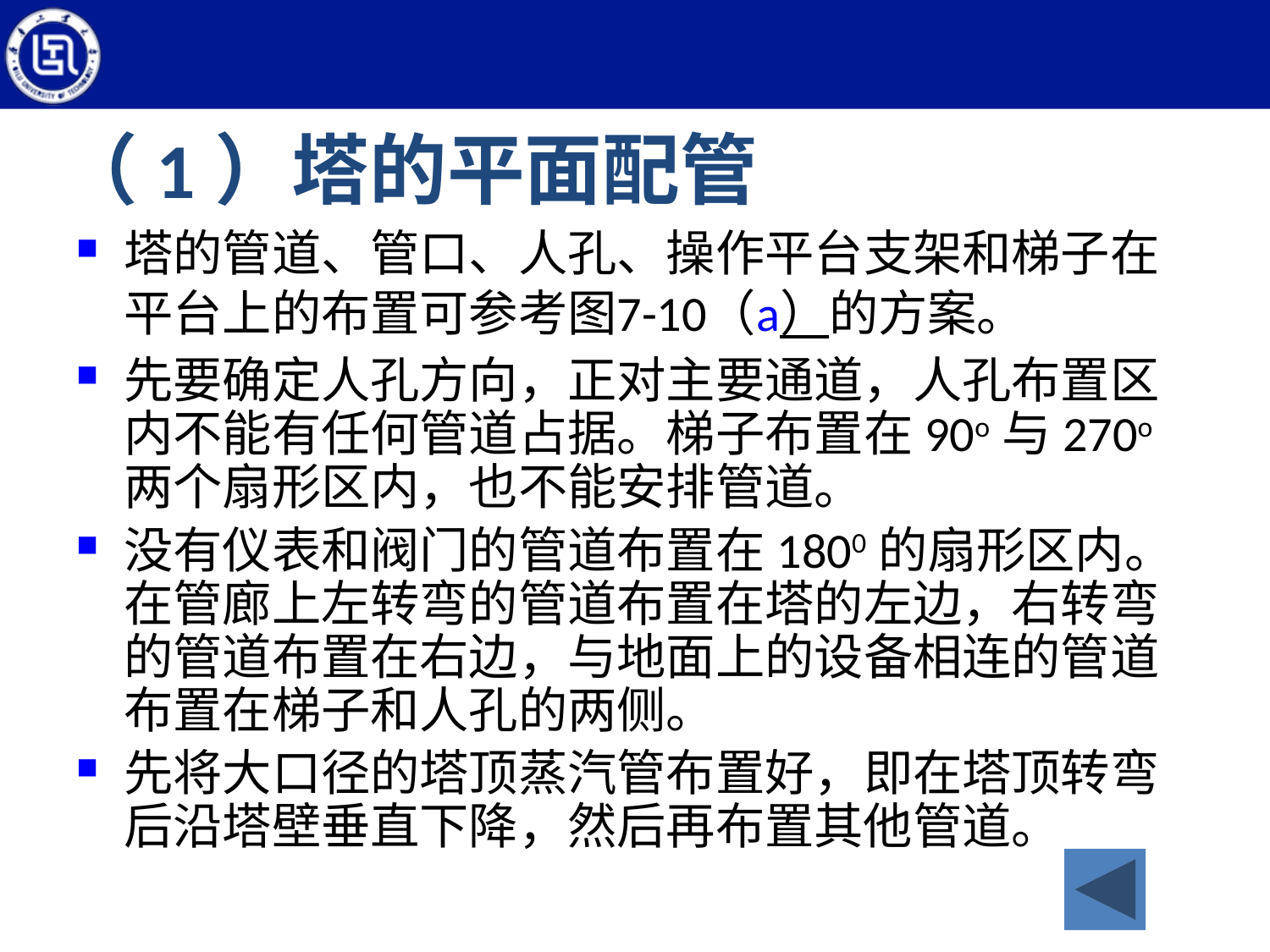

# （1）塔的平面配管
塔的管道、管口、人孔、操作平台支架和梯子在平台上的布置可参考图7-10（a）的方案。
先要确定人孔方向，正对主要通道，人孔布置区内不能有任何管道占据。梯子布置在90o与270o两个扇形区内，也不能安排管道。
没有仪表和阀门的管道布置在1800的扇形区内。在管廊上左转弯的管道布置在塔的左边，右转弯的管道布置在右边，与地面上的设备相连的管道布置在梯子和人孔的两侧。
先将大口径的塔顶蒸汽管布置好，即在塔顶转弯后沿塔壁垂直下降，然后再布置其他管道。